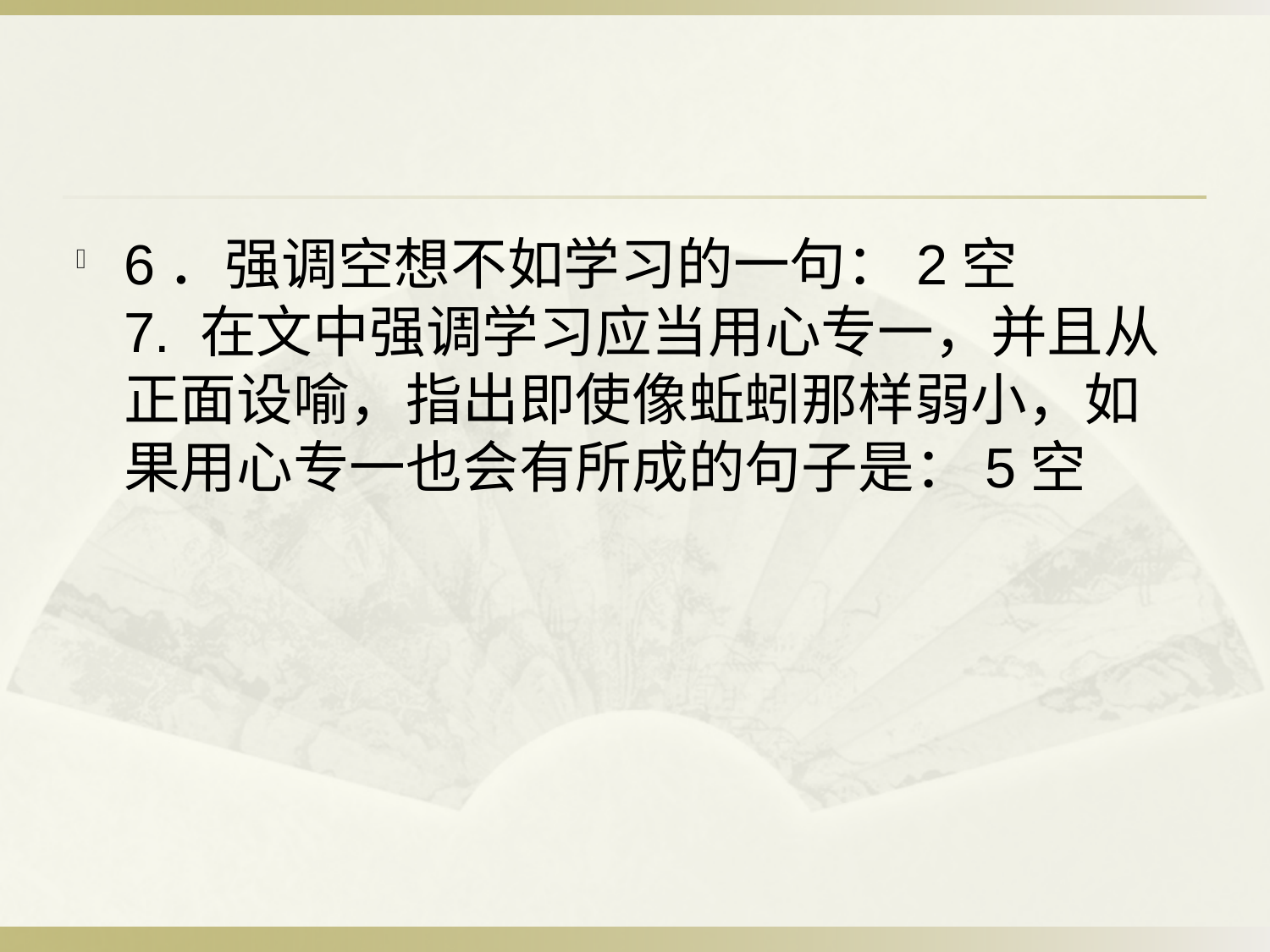

#
6．强调空想不如学习的一句：2空
7. 在文中强调学习应当用心专一，并且从正面设喻，指出即使像蚯蚓那样弱小，如果用心专一也会有所成的句子是：5空